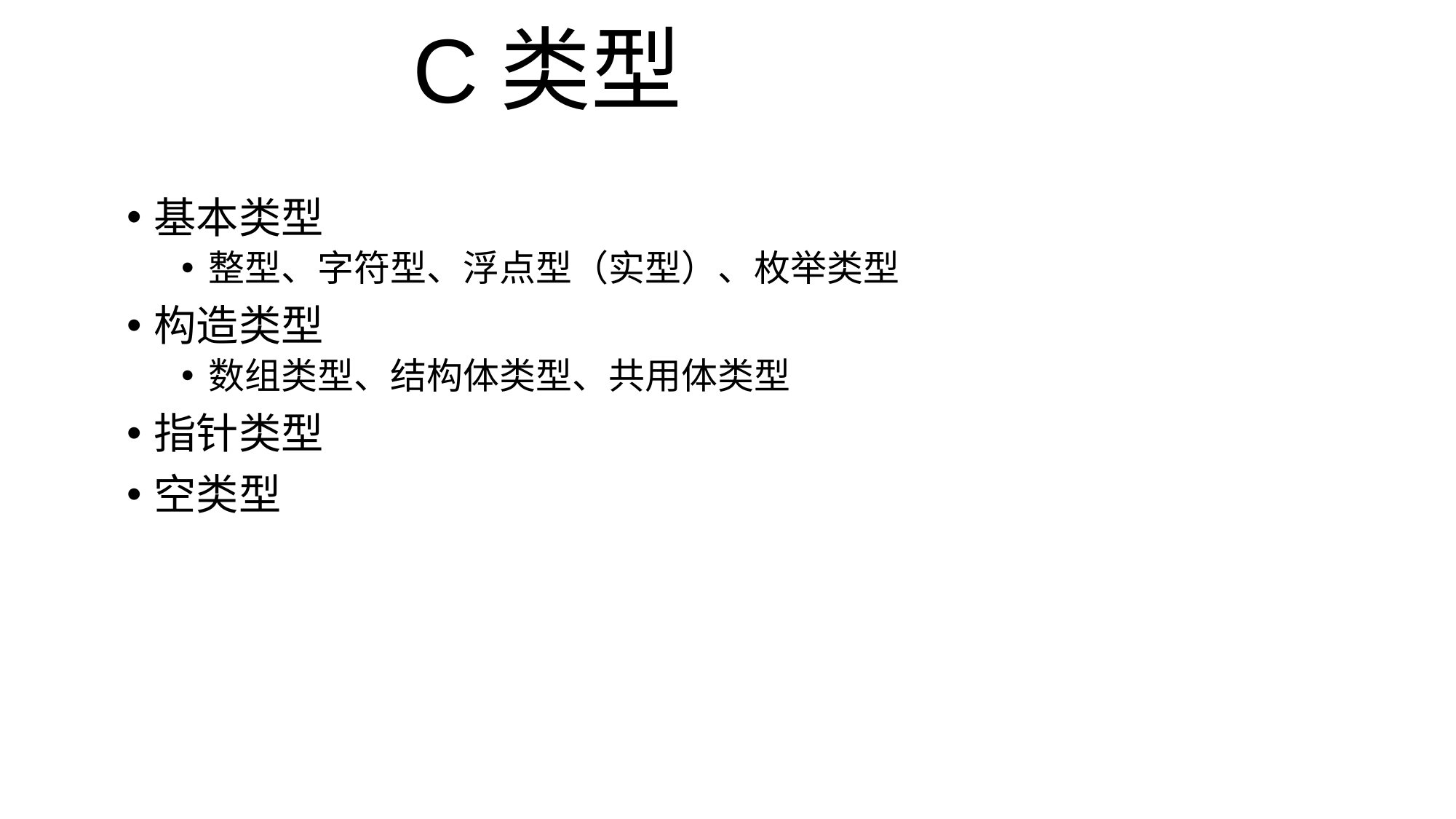

C类型
基本类型
整型、字符型、浮点型（实型）、枚举类型
构造类型
数组类型、结构体类型、共用体类型
指针类型
空类型